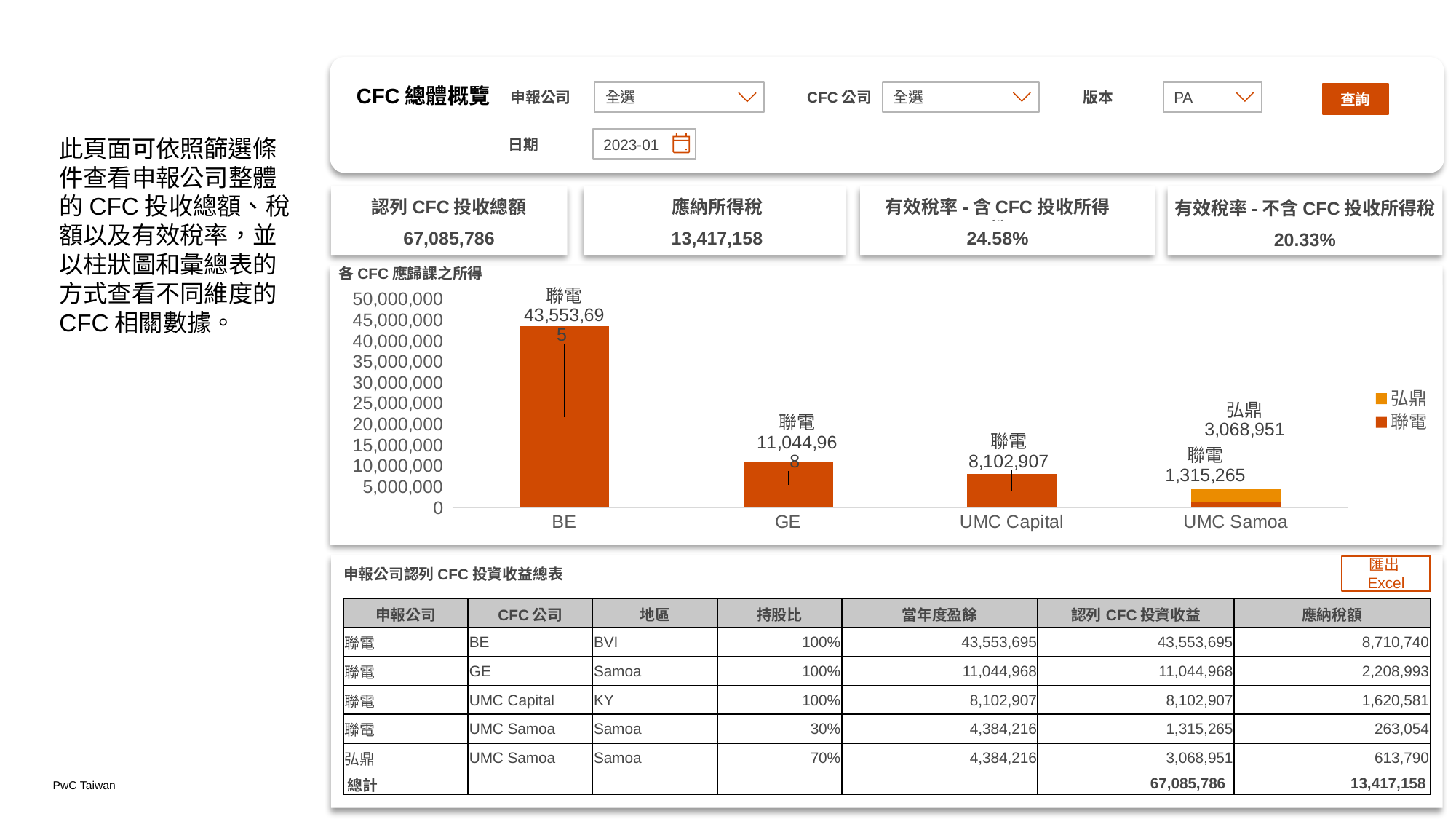

全選
全選
PA
CFC總體概覽
查詢
申報公司
CFC公司
版本

2023-01
此頁面可依照篩選條件查看申報公司整體的CFC投收總額、稅額以及有效稅率，並以柱狀圖和彙總表的方式查看不同維度的CFC相關數據。

日期

認列CFC投收總額
應納所得稅
有效稅率-含CFC投收所得稅
有效稅率-不含CFC投收所得稅
67,085,786
13,417,158
24.58%
20.33%
各CFC應歸課之所得

### Chart

| Category | 聯電 | 弘鼎 |
|---|---|---|
| BE | 43553695.0 | None |
| GE | 11044968.0 | None |
| UMC Capital | 8102907.0 | None |
| UMC Samoa | 1315265.0 | 3068951.0 |
匯出Excel
申報公司認列CFC投資收益總表
| 申報公司 | CFC公司 | 地區 | 持股比 | 當年度盈餘 | 認列CFC投資收益 | 應納稅額 |
| --- | --- | --- | --- | --- | --- | --- |
| 聯電 | BE | BVI | 100% | 43,553,695 | 43,553,695 | 8,710,740 |
| 聯電 | GE | Samoa | 100% | 11,044,968 | 11,044,968 | 2,208,993 |
| 聯電 | UMC Capital | KY | 100% | 8,102,907 | 8,102,907 | 1,620,581 |
| 聯電 | UMC Samoa | Samoa | 30% | 4,384,216 | 1,315,265 | 263,054 |
| 弘鼎 | UMC Samoa | Samoa | 70% | 4,384,216 | 3,068,951 | 613,790 |
| 總計 |  |  |  |  | 67,085,786 | 13,417,158 |